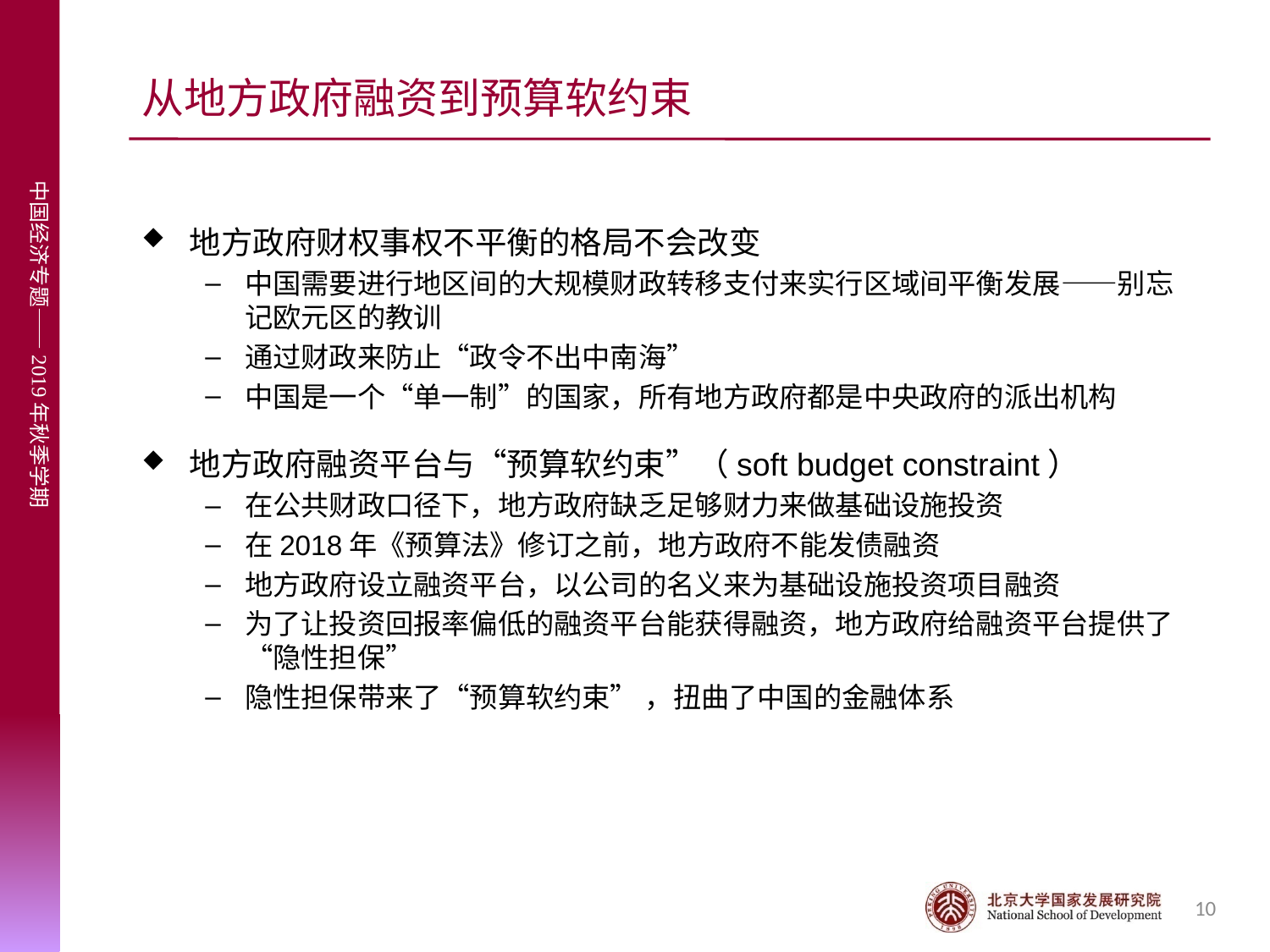

# 从地方政府融资到预算软约束
地方政府财权事权不平衡的格局不会改变
中国需要进行地区间的大规模财政转移支付来实行区域间平衡发展——别忘记欧元区的教训
通过财政来防止“政令不出中南海”
中国是一个“单一制”的国家，所有地方政府都是中央政府的派出机构
地方政府融资平台与“预算软约束”（soft budget constraint）
在公共财政口径下，地方政府缺乏足够财力来做基础设施投资
在2018年《预算法》修订之前，地方政府不能发债融资
地方政府设立融资平台，以公司的名义来为基础设施投资项目融资
为了让投资回报率偏低的融资平台能获得融资，地方政府给融资平台提供了“隐性担保”
隐性担保带来了“预算软约束” ，扭曲了中国的金融体系
10